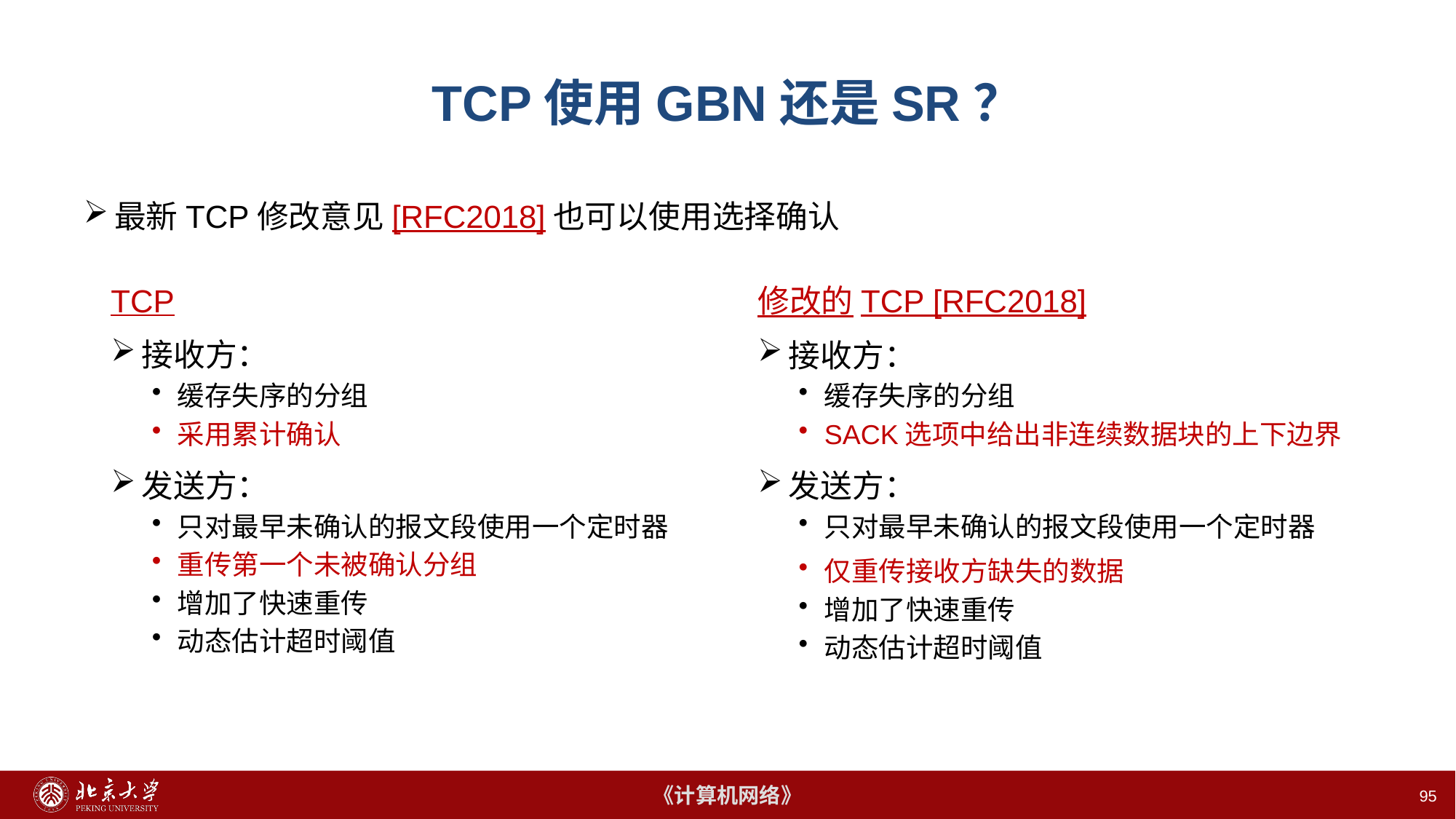

# TCP使用GBN还是SR？
最新TCP修改意见[RFC2018]也可以使用选择确认
TCP
接收方：
缓存失序的分组
采用累计确认
发送方：
只对最早未确认的报文段使用一个定时器
重传第一个未被确认分组
增加了快速重传
动态估计超时阈值
修改的TCP [RFC2018]
接收方：
缓存失序的分组
SACK选项中给出非连续数据块的上下边界
发送方：
只对最早未确认的报文段使用一个定时器
仅重传接收方缺失的数据
增加了快速重传
动态估计超时阈值
95